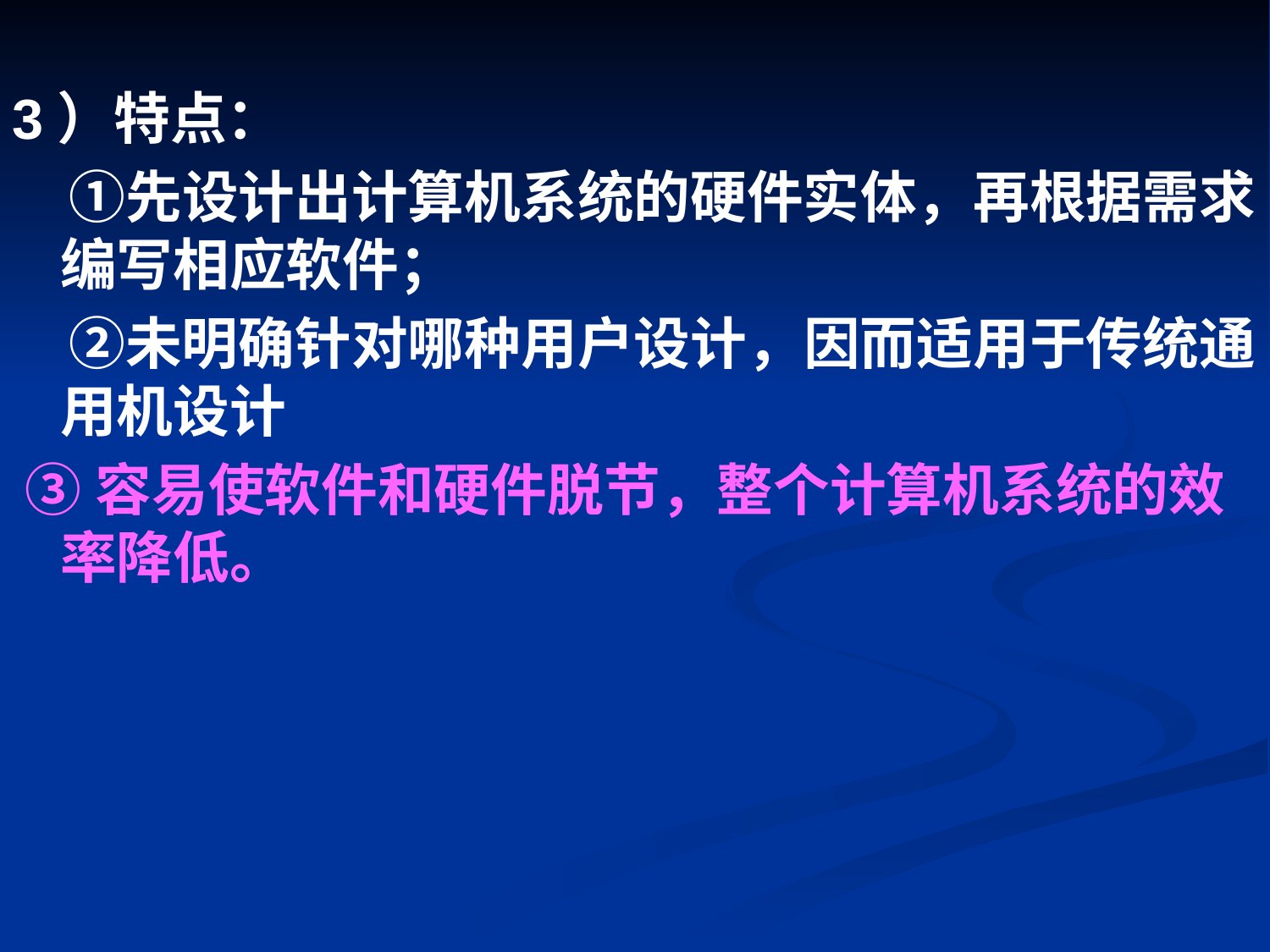

3）特点：
　①先设计出计算机系统的硬件实体，再根据需求编写相应软件；
　②未明确针对哪种用户设计，因而适用于传统通用机设计
 ③容易使软件和硬件脱节，整个计算机系统的效率降低。
43